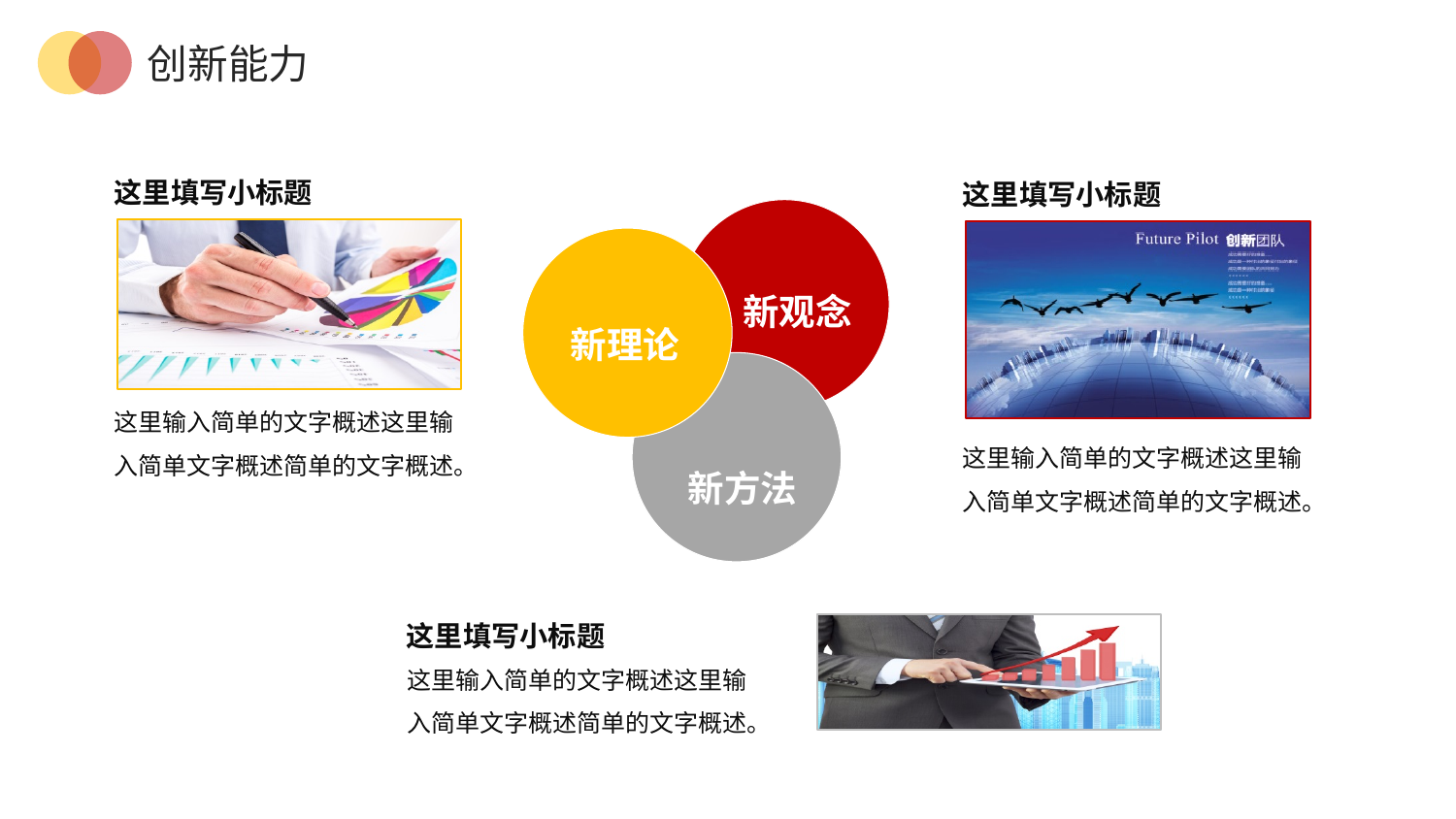

创新能力
这里填写小标题
这里填写小标题

新观念
新理论

这里输入简单的文字概述这里输入简单文字概述简单的文字概述。
这里输入简单的文字概述这里输入简单文字概述简单的文字概述。
新方法
这里填写小标题

这里输入简单的文字概述这里输入简单文字概述简单的文字概述。